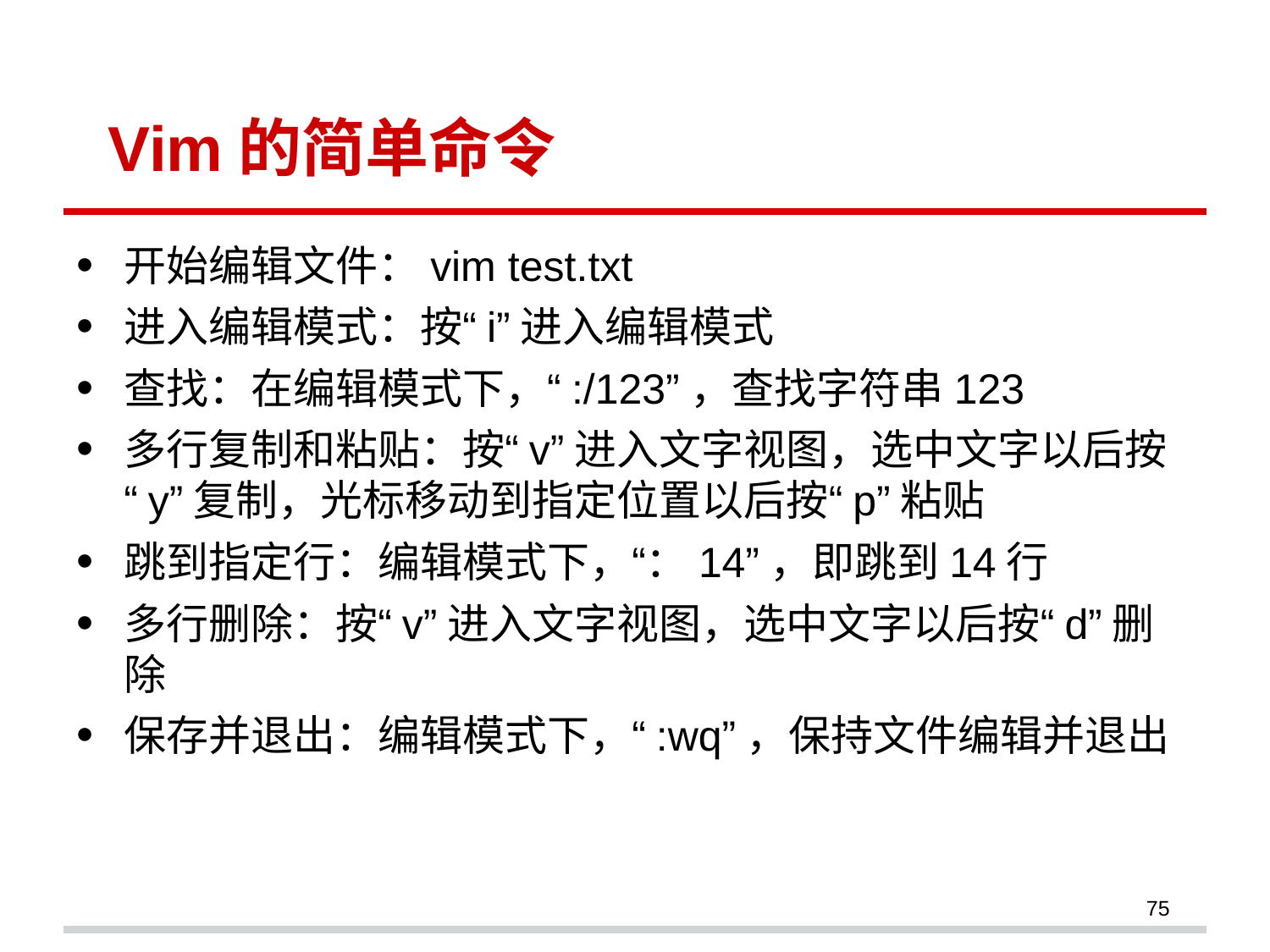

# Vim的简单命令
开始编辑文件：vim test.txt
进入编辑模式：按“i”进入编辑模式
查找：在编辑模式下，“:/123”，查找字符串123
多行复制和粘贴：按“v”进入文字视图，选中文字以后按“y”复制，光标移动到指定位置以后按“p”粘贴
跳到指定行：编辑模式下，“：14”，即跳到14行
多行删除：按“v”进入文字视图，选中文字以后按“d”删除
保存并退出：编辑模式下，“:wq”，保持文件编辑并退出
75